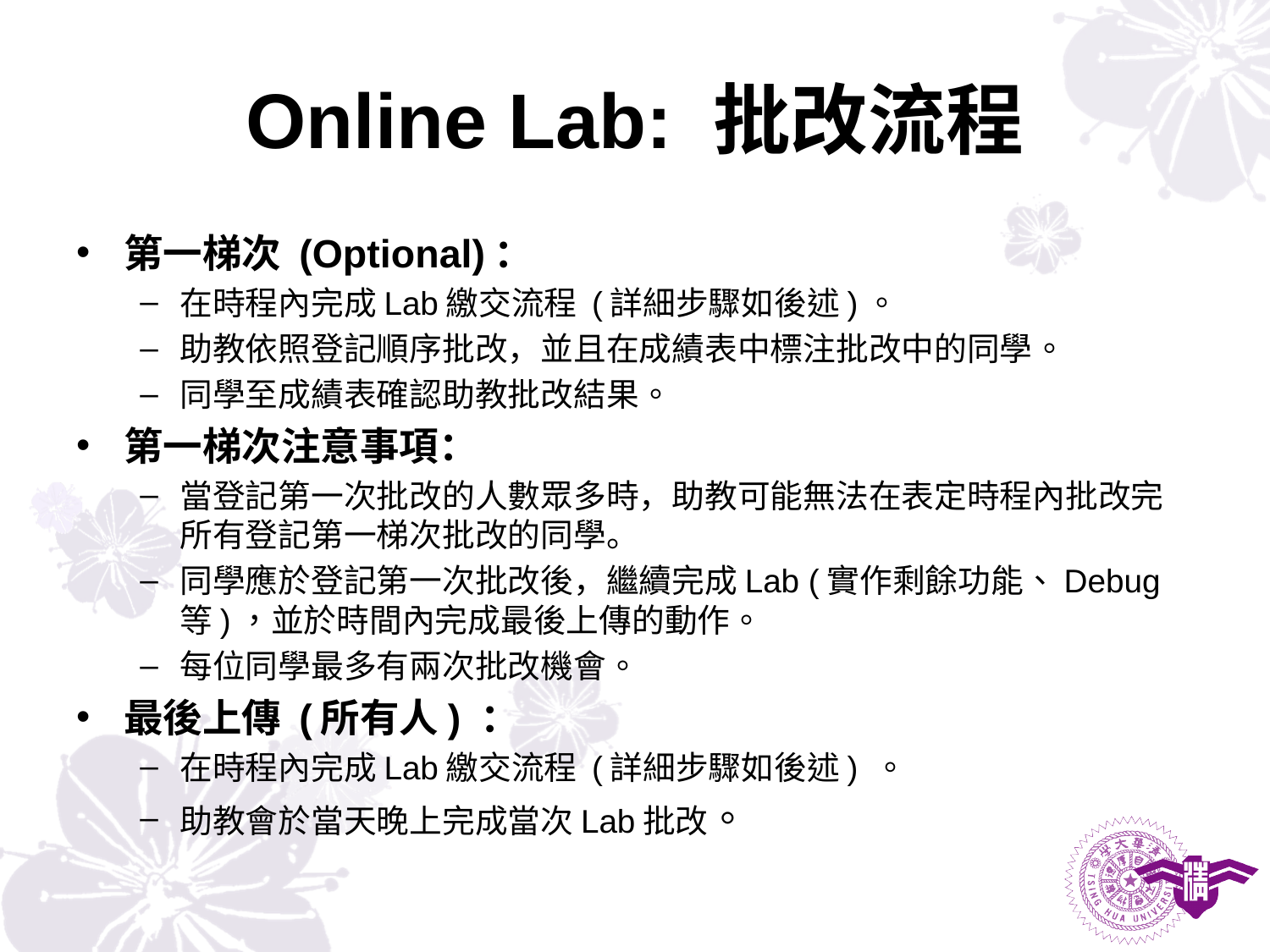

# Online Lab: 批改流程
第一梯次 (Optional)：
在時程內完成Lab繳交流程 (詳細步驟如後述)。
助教依照登記順序批改，並且在成績表中標注批改中的同學。
同學至成績表確認助教批改結果。
第一梯次注意事項：
當登記第一次批改的人數眾多時，助教可能無法在表定時程內批改完所有登記第一梯次批改的同學。
同學應於登記第一次批改後，繼續完成Lab (實作剩餘功能、Debug等)，並於時間內完成最後上傳的動作。
每位同學最多有兩次批改機會。
最後上傳 (所有人) ：
在時程內完成Lab繳交流程 (詳細步驟如後述) 。
助教會於當天晚上完成當次Lab批改。